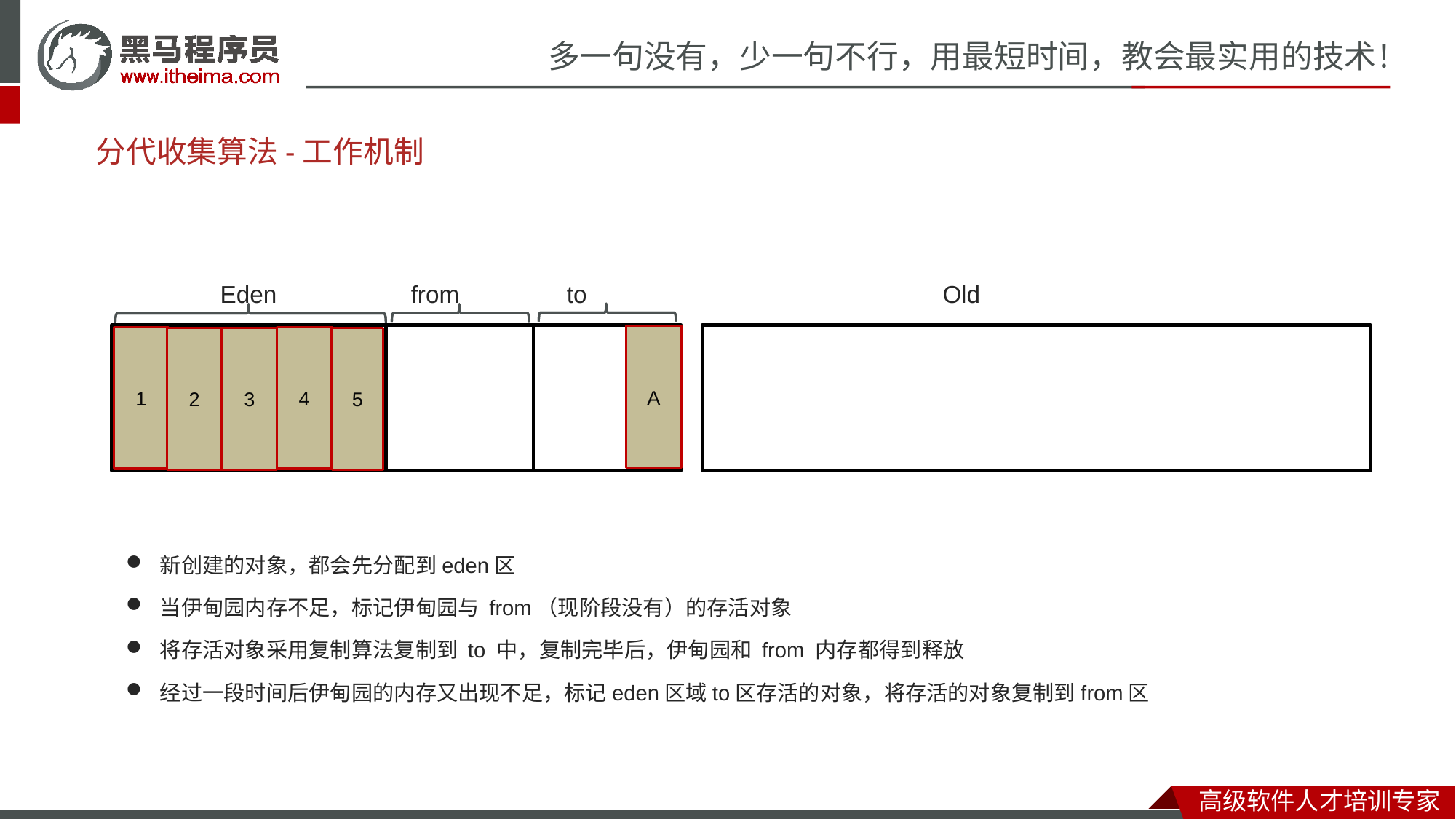

# 分代收集算法-工作机制

       Eden                    from                to                                                     Old

A
1
4
2
3
5
新创建的对象，都会先分配到eden区
当伊甸园内存不足，标记伊甸园与 from（现阶段没有）的存活对象
将存活对象采用复制算法复制到 to 中，复制完毕后，伊甸园和 from 内存都得到释放
经过一段时间后伊甸园的内存又出现不足，标记eden区域to区存活的对象，将存活的对象复制到from区